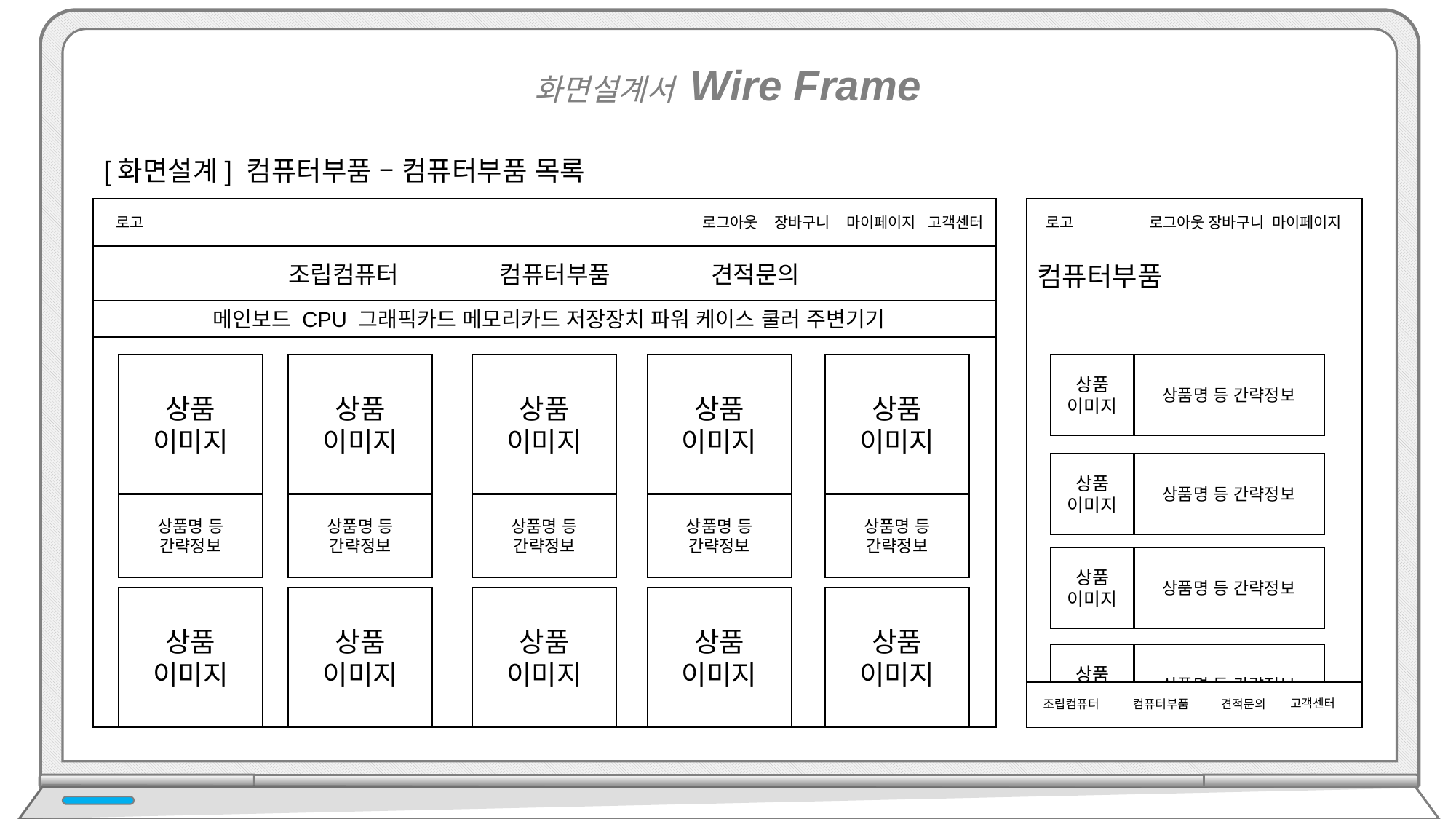

화면설계서 Wire Frame
[화면설계] 컴퓨터부품 – 컴퓨터부품 목록

로그아웃    장바구니    마이페이지   고객센터
로고
로그아웃 장바구니  마이페이지
로고
컴퓨터부품
조립컴퓨터               컴퓨터부품               견적문의
	메인보드 CPU 그래픽카드 메모리카드 저장장치 파워 케이스 쿨러 주변기기
상품
이미지
상품
이미지
상품
이미지
상품
이미지
상품
이미지
상품
이미지
상품명 등 간략정보
상품
이미지
상품명 등 간략정보
상품명 등 간략정보
상품명 등 간략정보
상품명 등 간략정보
상품명 등 간략정보
상품명 등 간략정보
상품
이미지
상품명 등 간략정보
상품
이미지
상품
이미지
상품
이미지
상품
이미지
상품
이미지
상품
이미지
상품명 등 간략정보

고객센터
견적문의
조립컴퓨터
컴퓨터부품